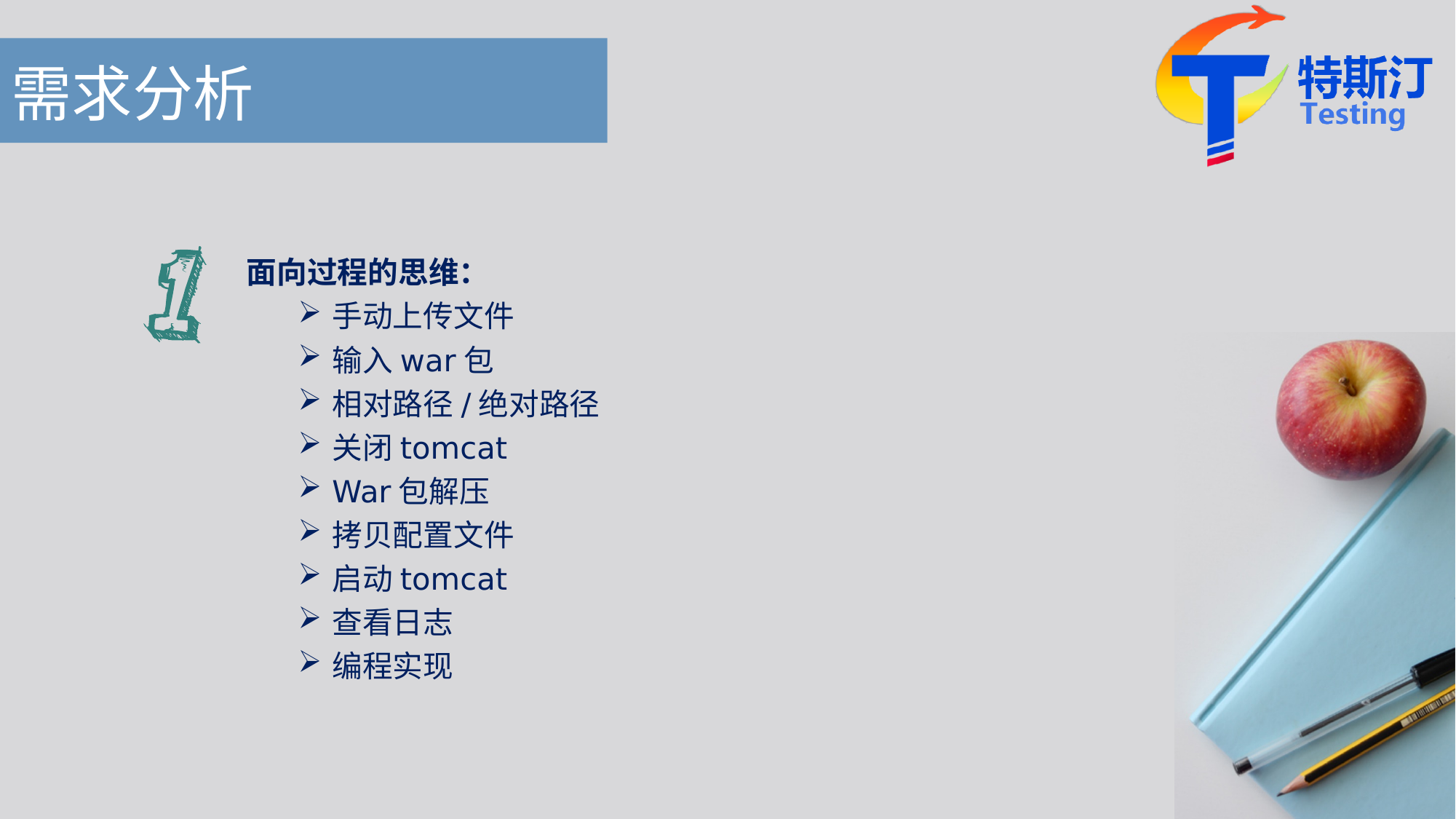

# 需求分析

面向过程的思维：
手动上传文件
输入war包
相对路径/绝对路径
关闭tomcat
War包解压
拷贝配置文件
启动tomcat
查看日志
编程实现